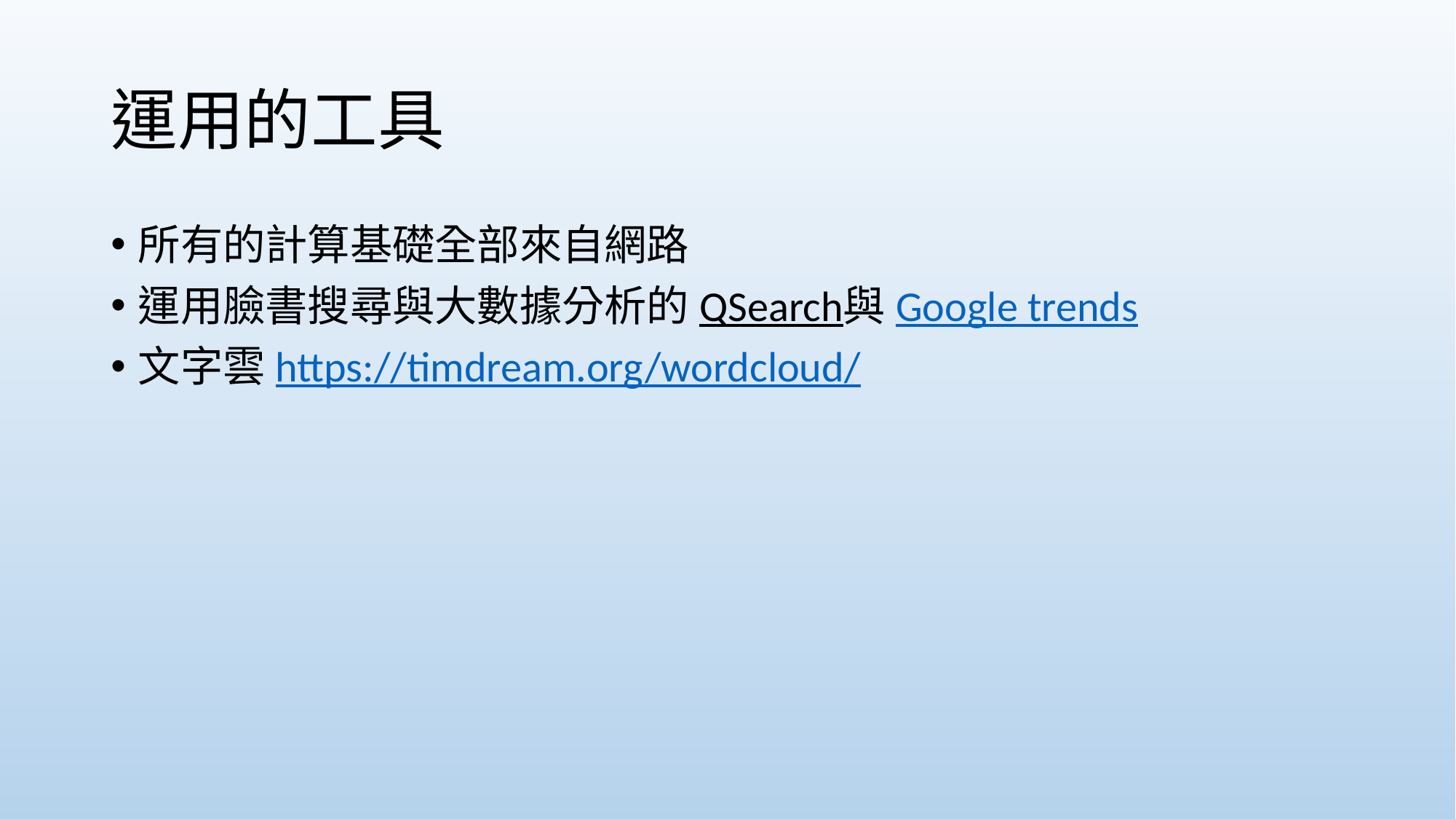

# 運用的工具
所有的計算基礎全部來自網路
運用臉書搜尋與大數據分析的QSearch與Google trends
文字雲https://timdream.org/wordcloud/